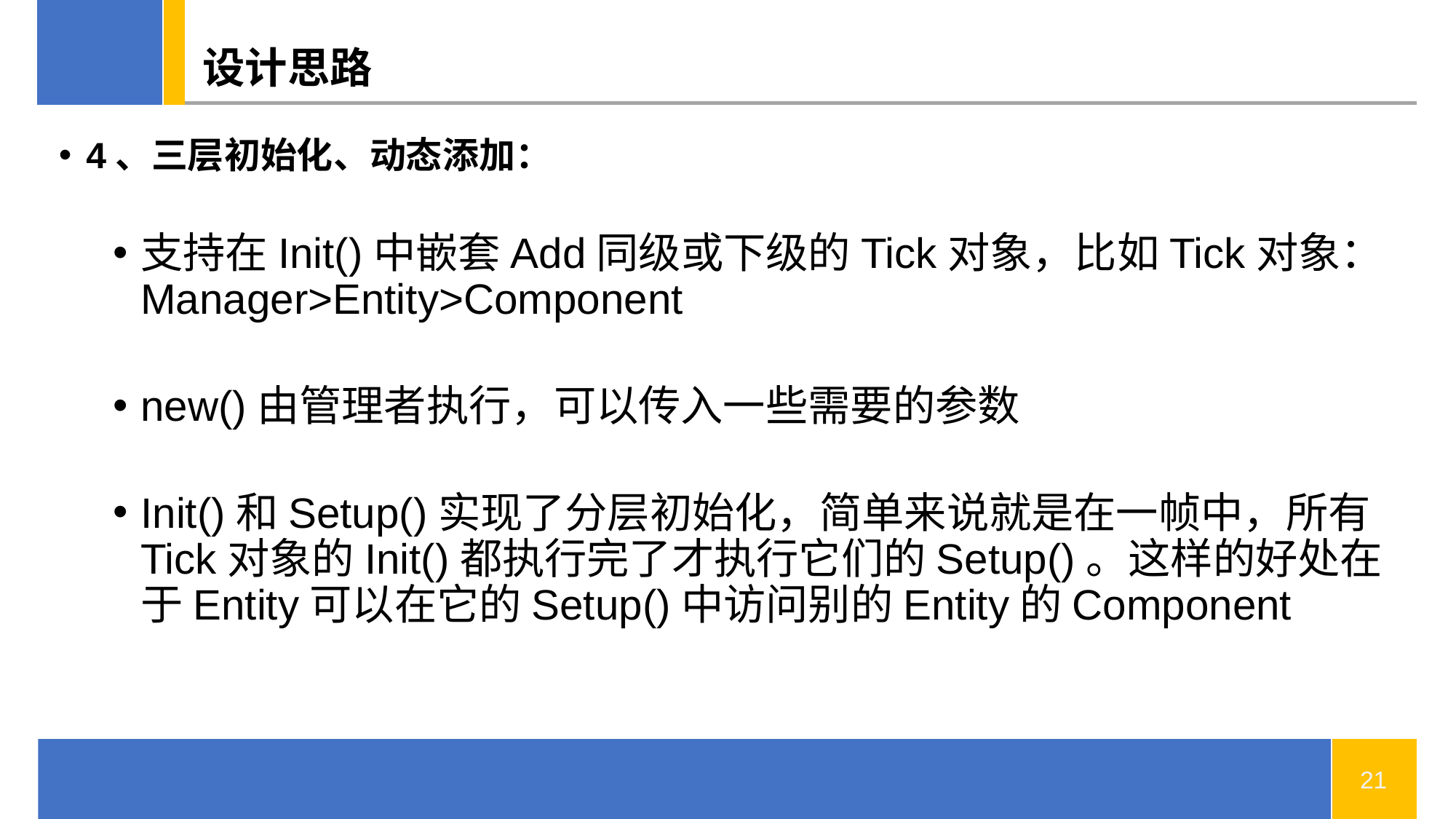

# 设计思路

4、三层初始化、动态添加：

支持在Init()中嵌套Add同级或下级的Tick对象，比如Tick对象：Manager>Entity>Component

new()由管理者执行，可以传入一些需要的参数

Init()和Setup()实现了分层初始化，简单来说就是在一帧中，所有Tick对象的Init()都执行完了才执行它们的Setup()。这样的好处在于Entity可以在它的Setup()中访问别的Entity的Component